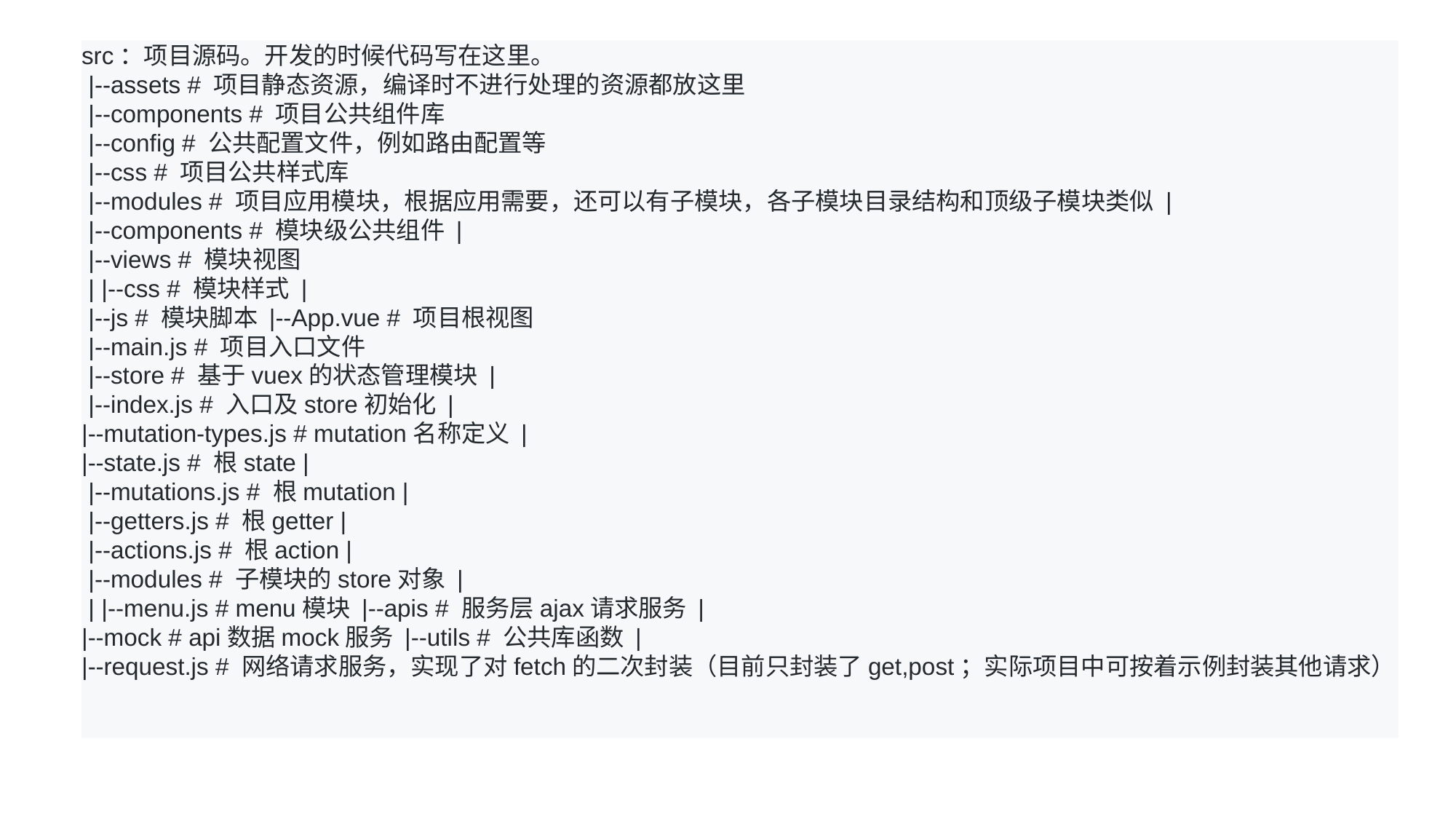

#
src：项目源码。开发的时候代码写在这里。
 |--assets # 项目静态资源，编译时不进行处理的资源都放这里
 |--components # 项目公共组件库
 |--config # 公共配置文件，例如路由配置等
 |--css # 项目公共样式库
 |--modules # 项目应用模块，根据应用需要，还可以有子模块，各子模块目录结构和顶级子模块类似 |
 |--components # 模块级公共组件 |
 |--views # 模块视图
 | |--css # 模块样式 |
 |--js # 模块脚本 |--App.vue # 项目根视图
 |--main.js # 项目入口文件
 |--store # 基于vuex的状态管理模块 |
 |--index.js # 入口及store初始化 |
|--mutation-types.js # mutation名称定义 |
|--state.js # 根state |
 |--mutations.js # 根mutation |
 |--getters.js # 根getter |
 |--actions.js # 根action |
 |--modules # 子模块的store对象 |
 | |--menu.js # menu模块 |--apis # 服务层ajax请求服务 |
|--mock # api数据mock服务 |--utils # 公共库函数 |
|--request.js # 网络请求服务，实现了对fetch的二次封装（目前只封装了get,post；实际项目中可按着示例封装其他请求）